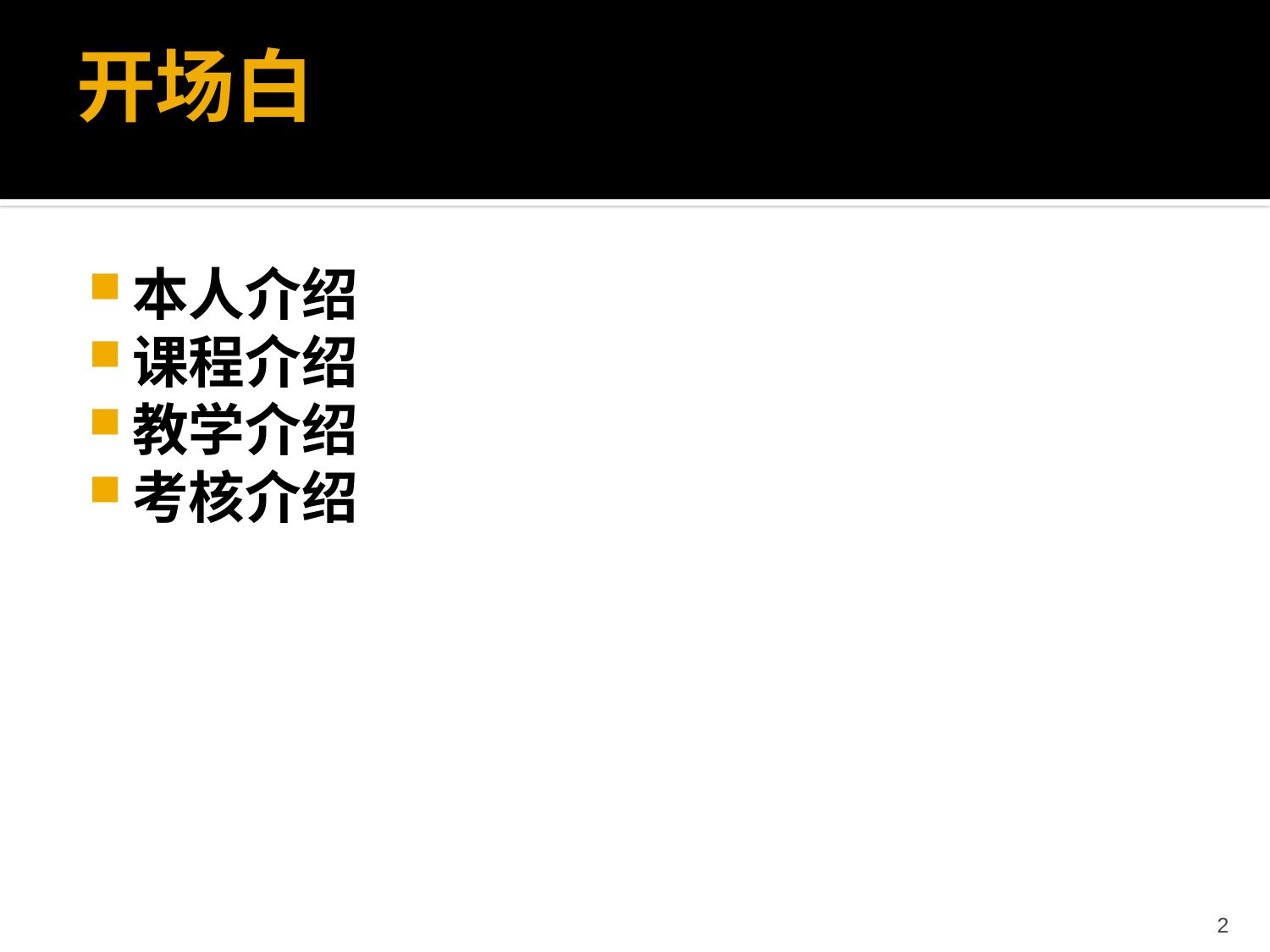

# 开场白
本人介绍
课程介绍
教学介绍
考核介绍
2